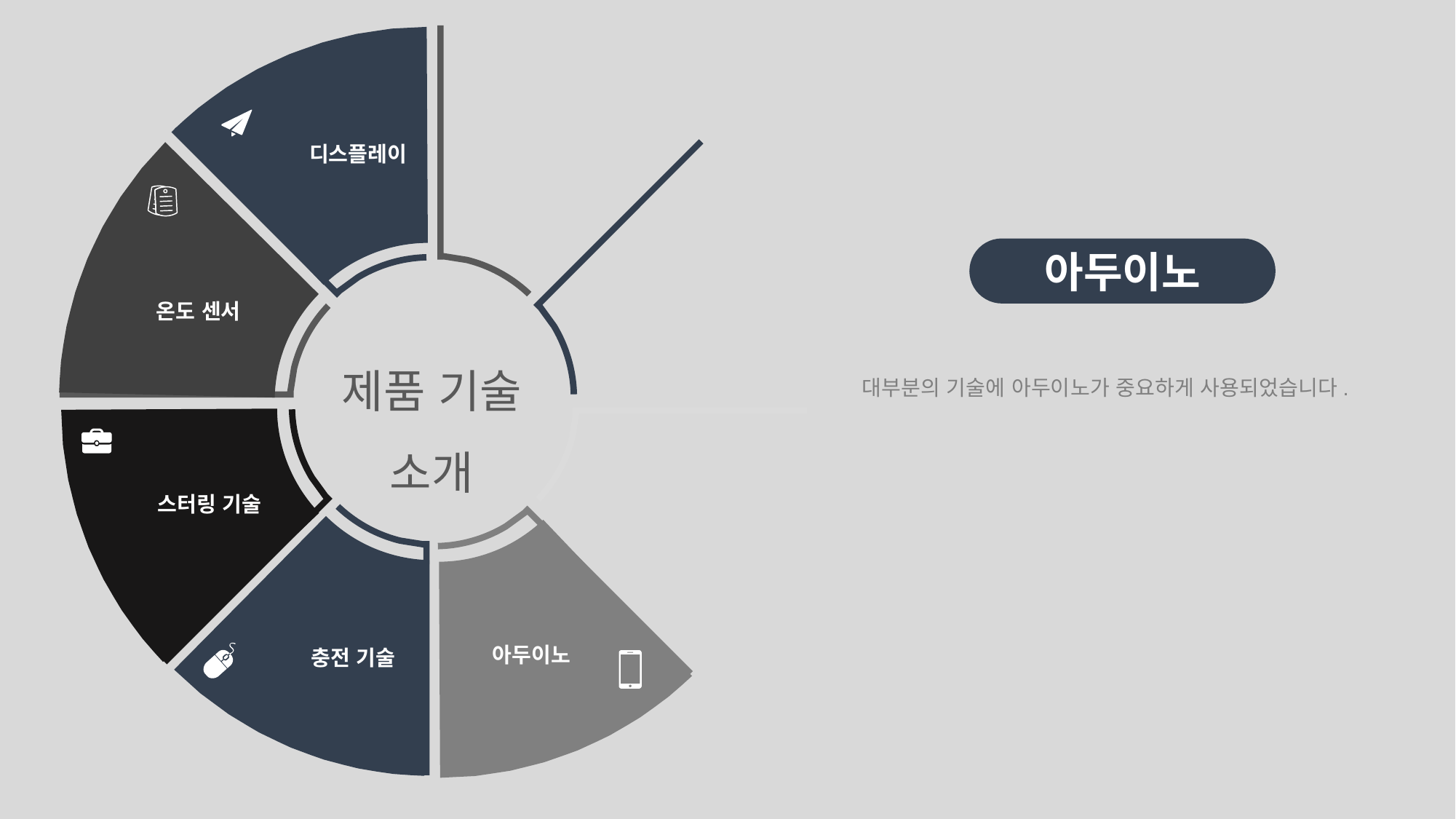

디스플레이

온도 센서
제품 기술 소개

스터링 기술
아두이노

충전 기술

아두이노
대부분의 기술에 아두이노가 중요하게 사용되었습니다.